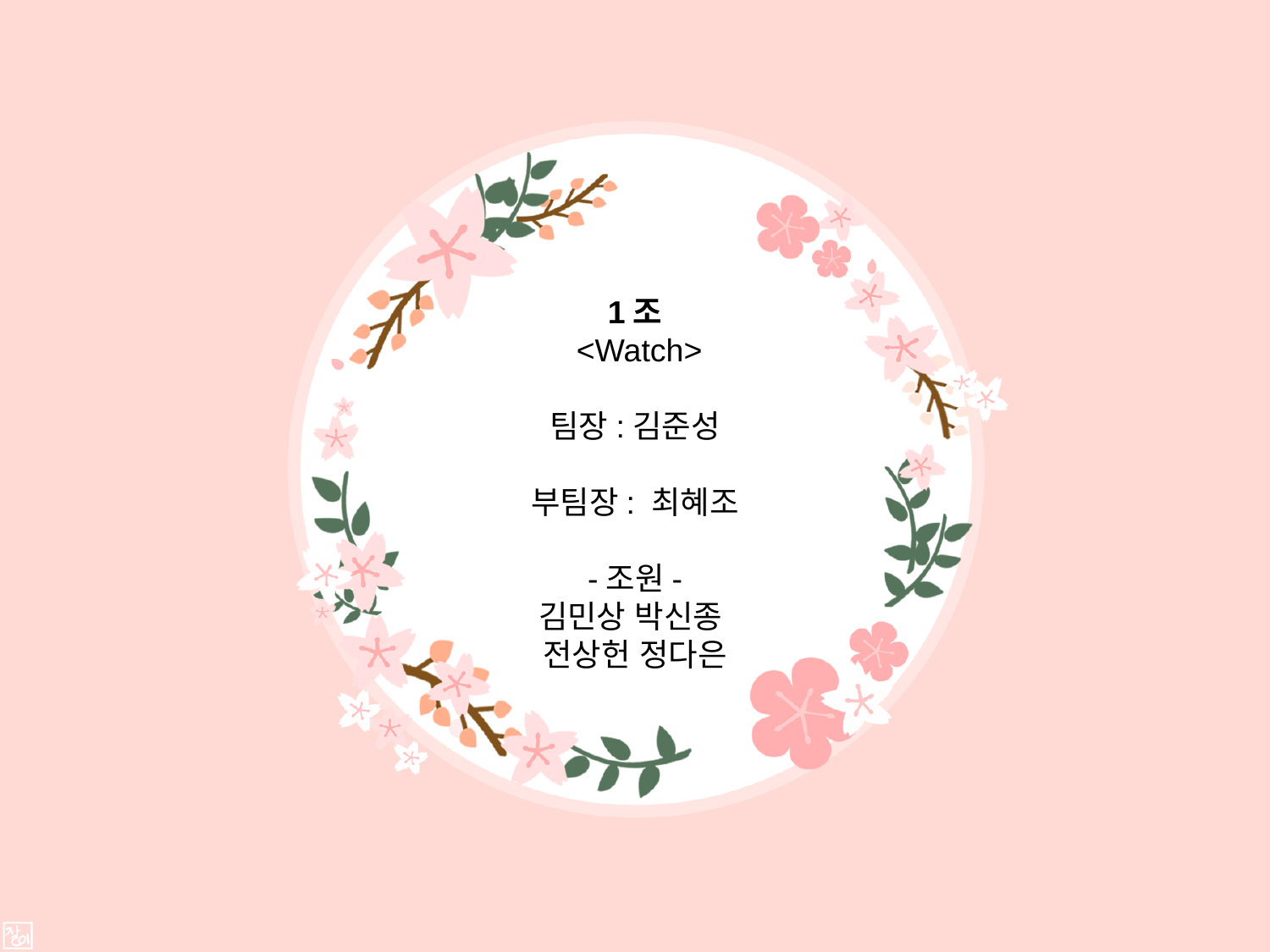

1조
 <Watch>

팀장:김준성

부팀장: 최혜조

-조원-
김민상 박신종
전상헌 정다은